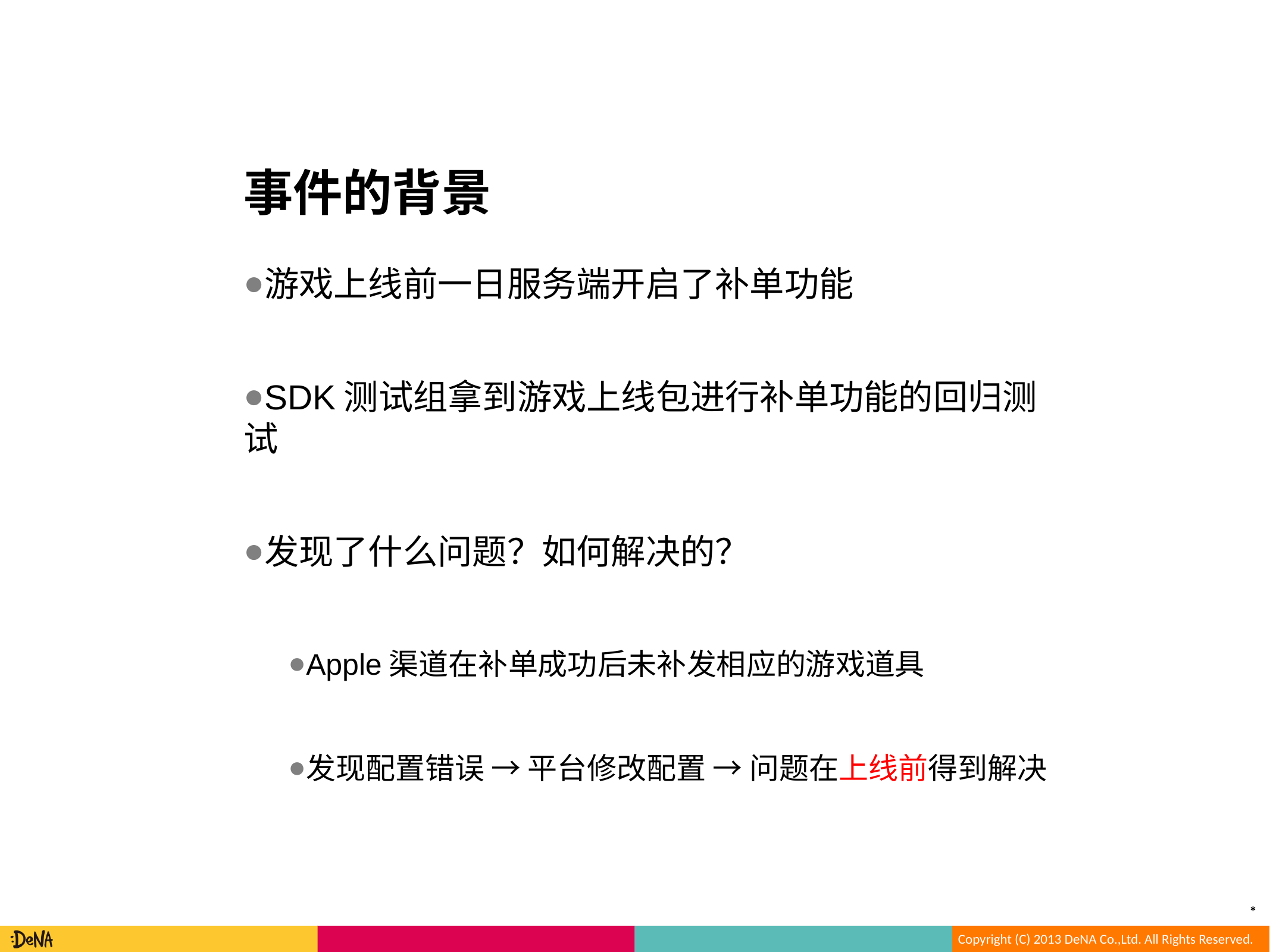

# 事件的背景
游戏上线前一日服务端开启了补单功能

SDK测试组拿到游戏上线包进行补单功能的回归测试

发现了什么问题？如何解决的？

Apple渠道在补单成功后未补发相应的游戏道具

发现配置错误 → 平台修改配置 → 问题在上线前得到解决